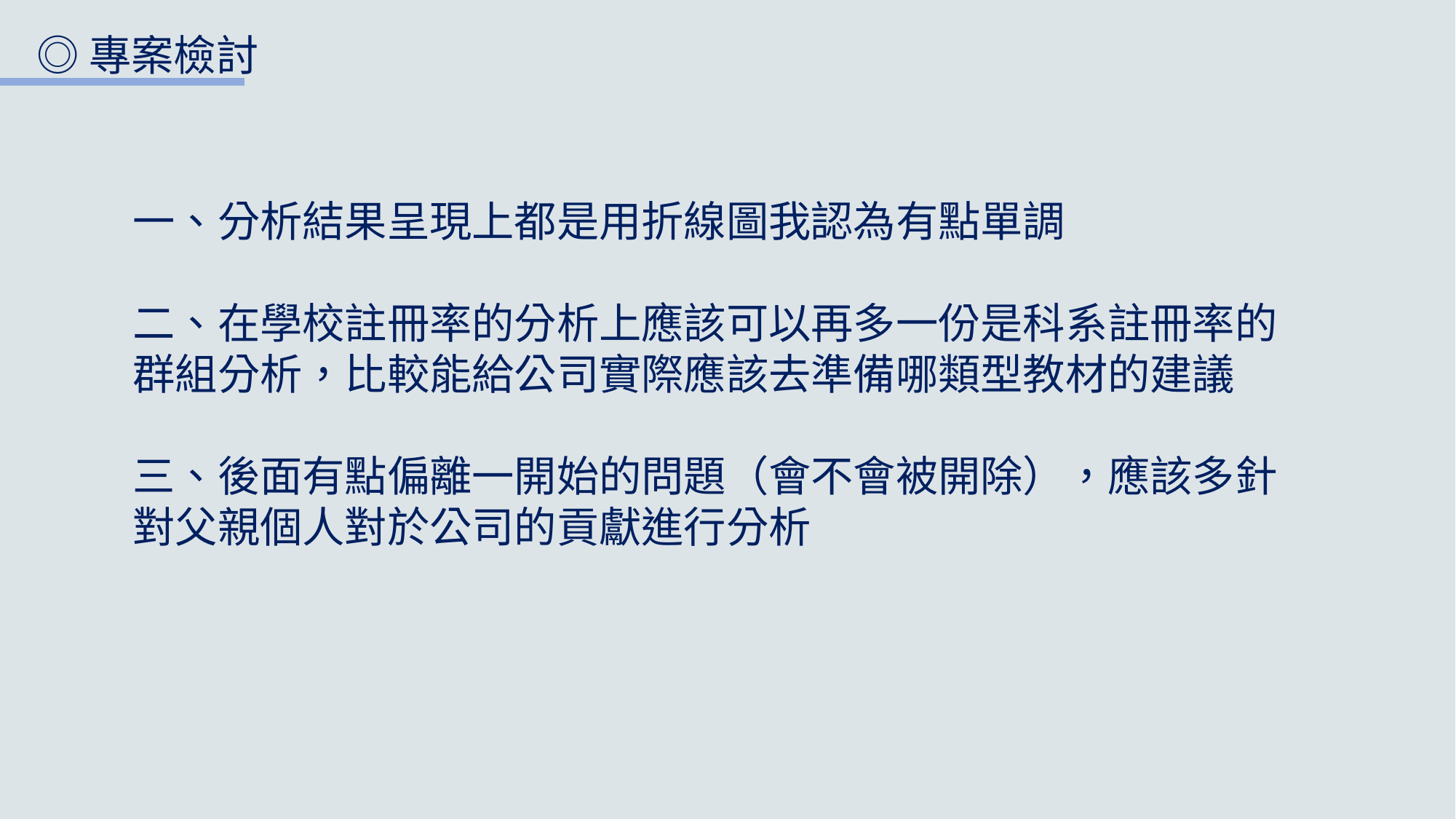

◎專案檢討

一、分析結果呈現上都是用折線圖我認為有點單調

二、在學校註冊率的分析上應該可以再多一份是科系註冊率的群組分析，比較能給公司實際應該去準備哪類型教材的建議

三、後面有點偏離一開始的問題（會不會被開除），應該多針對父親個人對於公司的貢獻進行分析